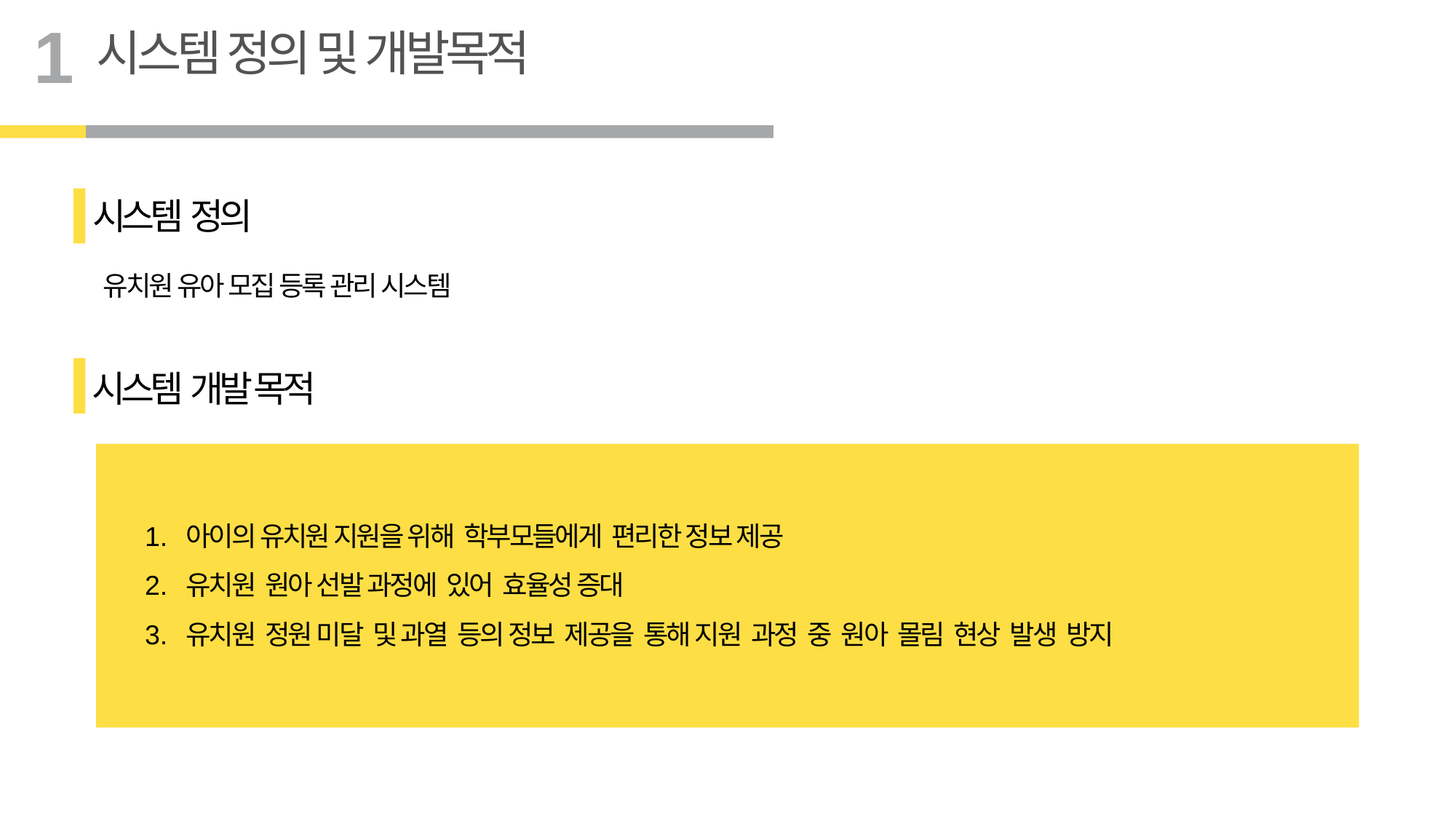

1
시스템 정의 및 개발목적

1
시스템  정의

유치원 유아 모집 등록 관리 시스템

시스템  개발 목적

아이의 유치원 지원을 위해  학부모들에게  편리한 정보 제공
유치원  원아 선발 과정에  있어  효율성 증대
유치원  정원 미달  및 과열  등의 정보  제공을  통해 지원  과정  중  원아  몰림  현상  발생  방지